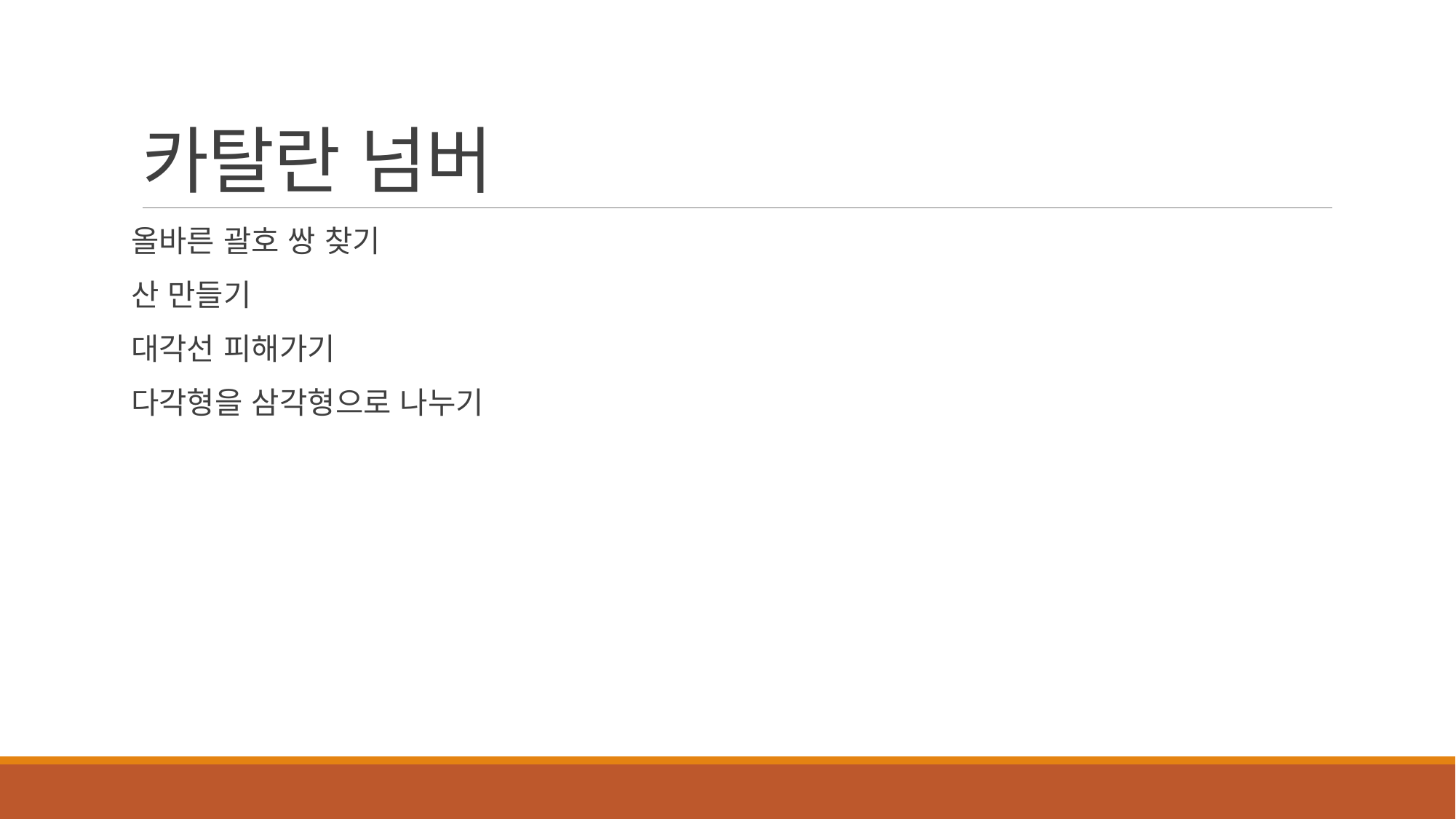

# 카탈란 넘버
올바른 괄호 쌍 찾기
산 만들기
대각선 피해가기
다각형을 삼각형으로 나누기